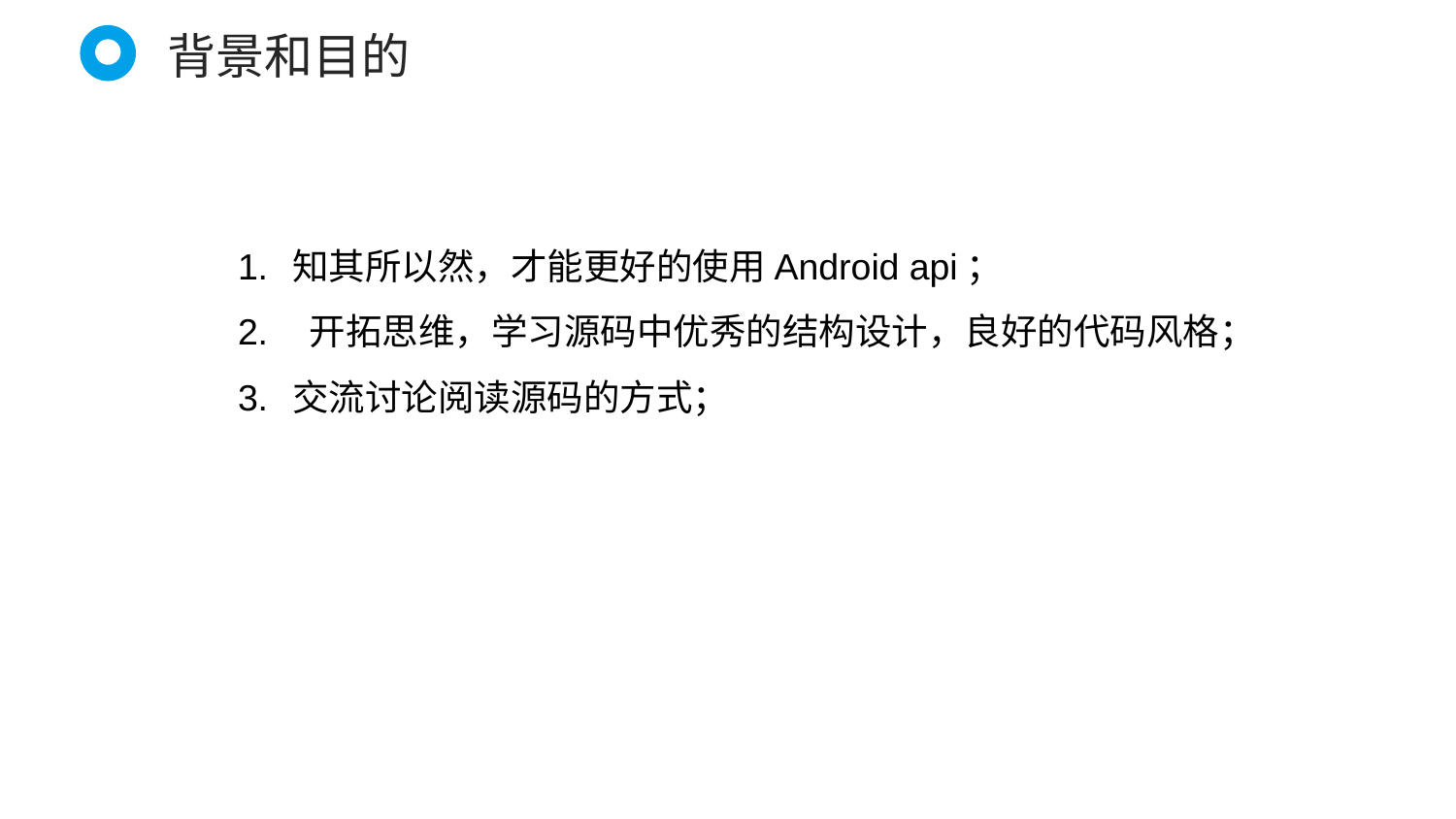

背景和目的

知其所以然，才能更好的使用Android api；
 开拓思维，学习源码中优秀的结构设计，良好的代码风格；
交流讨论阅读源码的方式；